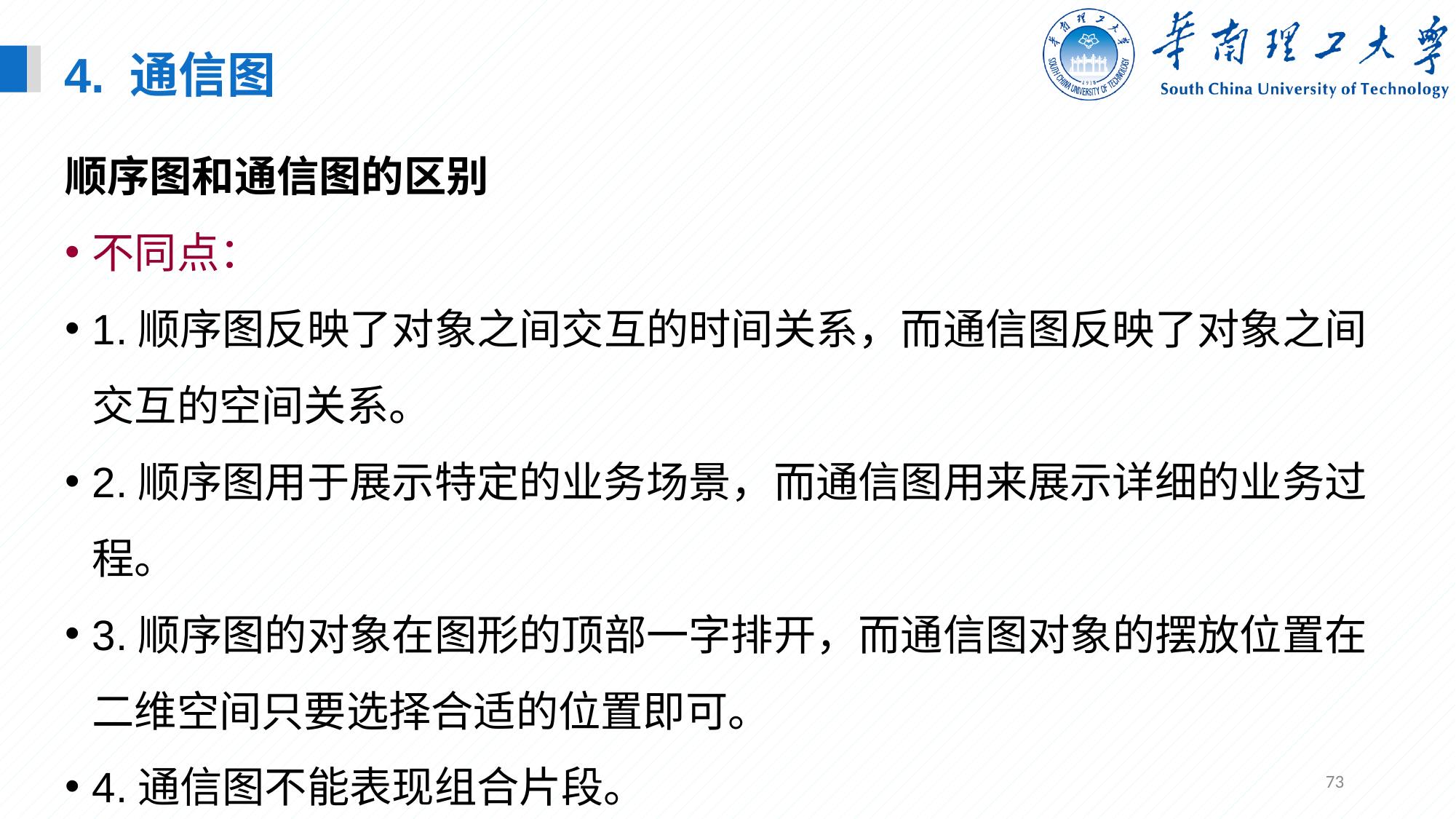

4. 通信图
顺序图和通信图的区别
不同点：
1.顺序图反映了对象之间交互的时间关系，而通信图反映了对象之间交互的空间关系。
2.顺序图用于展示特定的业务场景，而通信图用来展示详细的业务过程。
3.顺序图的对象在图形的顶部一字排开，而通信图对象的摆放位置在二维空间只要选择合适的位置即可。
4.通信图不能表现组合片段。
73